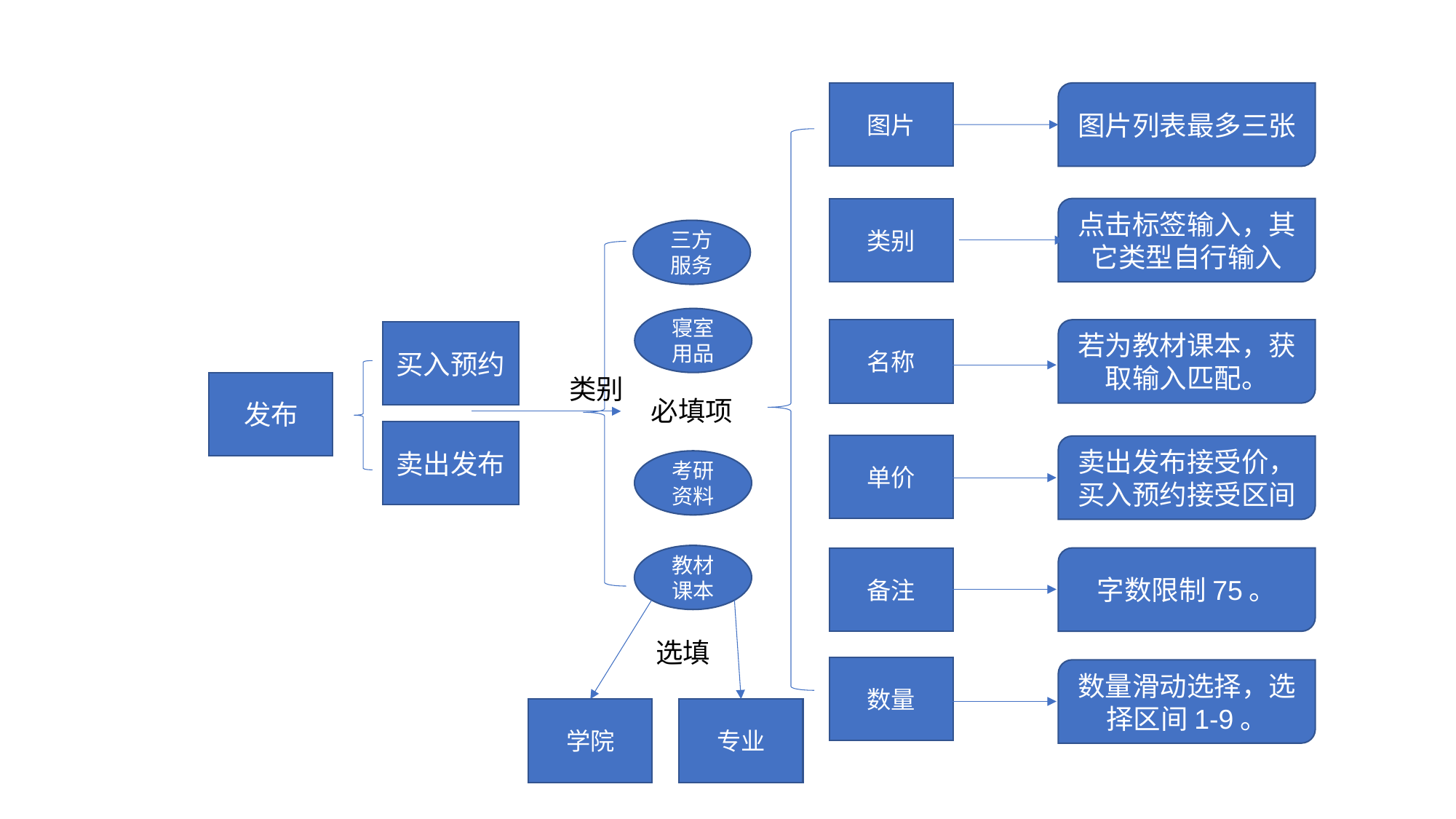

图片
图片列表最多三张

点击标签输入，其它类型自行输入
类别
三方服务

寝室用品
若为教材课本，获取输入匹配。
名称
买入预约

类别
发布
必填项
卖出发布
单价
卖出发布接受价，买入预约接受区间
考研资料
教材课本
备注
字数限制75。
选填
数量
数量滑动选择，选择区间1-9。
学院
专业